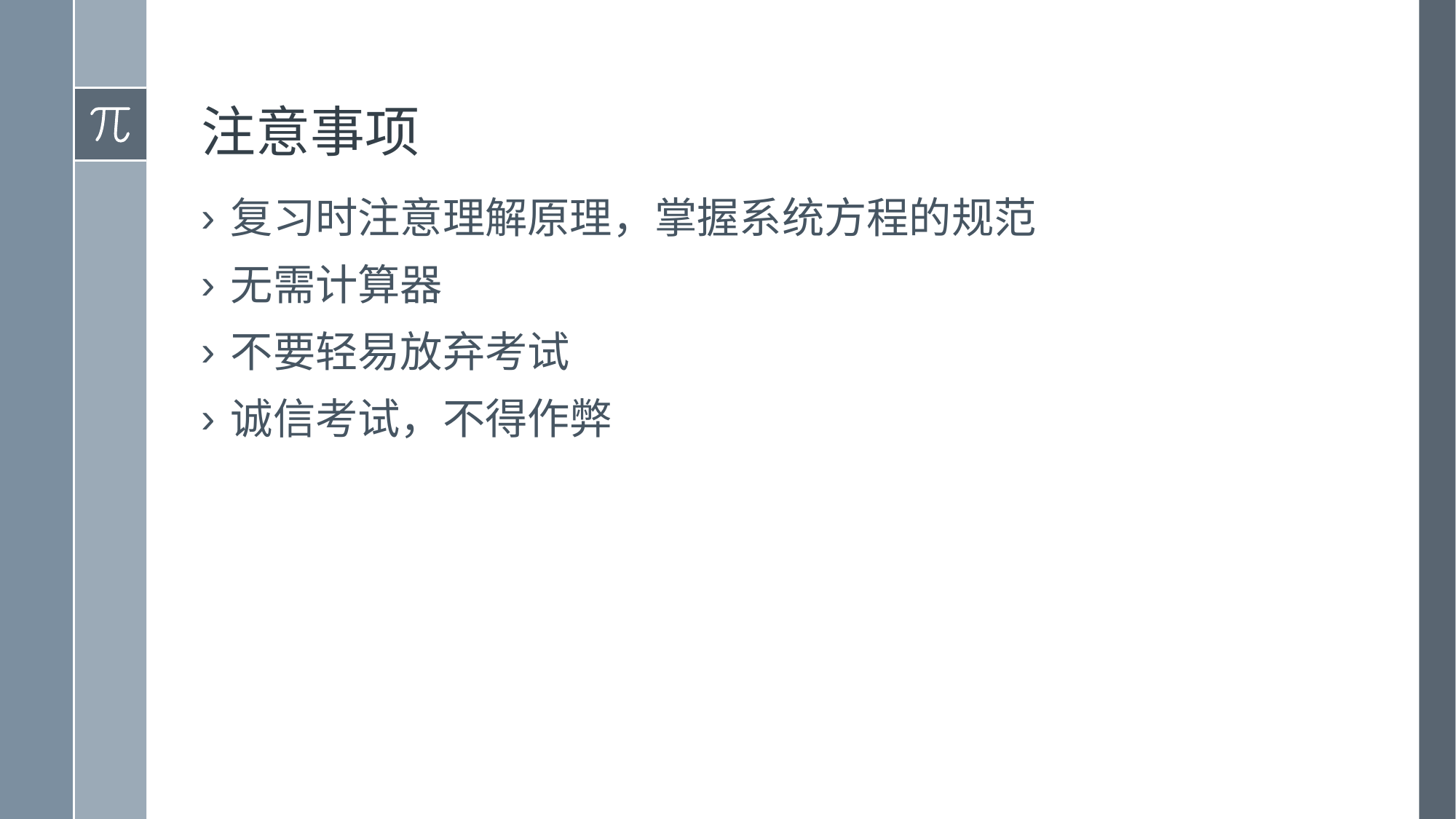

# 注意事项
复习时注意理解原理，掌握系统方程的规范
无需计算器
不要轻易放弃考试
诚信考试，不得作弊